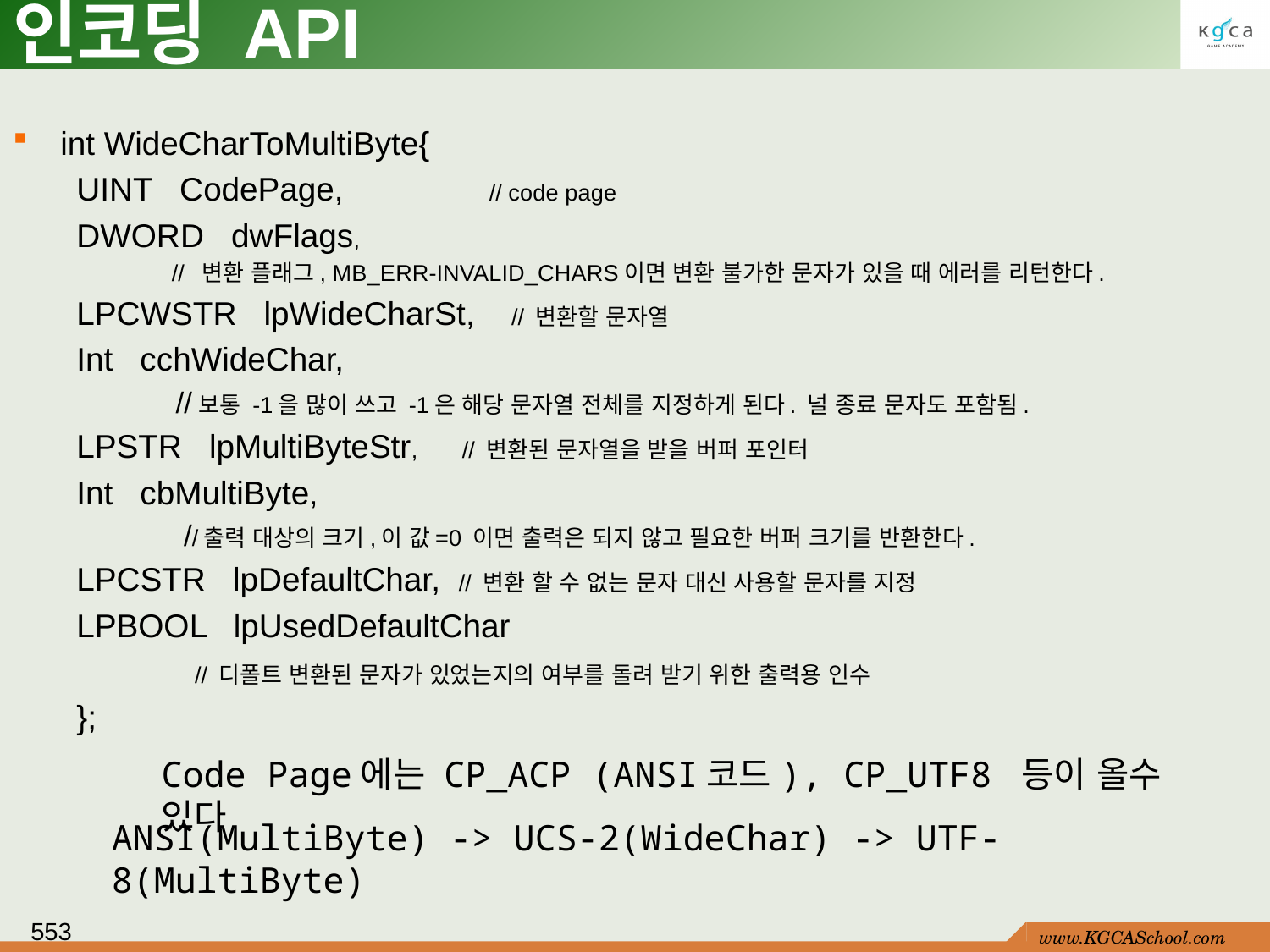

# 인코딩 API
int WideCharToMultiByte{
UINT   CodePage,                // code page
DWORD   dwFlags,
               //  변환 플래그, MB_ERR-INVALID_CHARS이면 변환 불가한 문자가 있을 때 에러를 리턴한다.
LPCWSTR   lpWideCharSt,    // 변환할 문자열
Int   cchWideChar,
            //보통 -1을 많이 쓰고 -1은 해당 문자열 전체를 지정하게 된다. 널 종료 문자도 포함됨.
LPSTR   lpMultiByteStr,       // 변환된 문자열을 받을 버퍼 포인터
Int   cbMultiByte,
             //출력 대상의 크기,이 값=0 이면 출력은 되지 않고 필요한 버퍼 크기를 반환한다.
LPCSTR   lpDefaultChar,  // 변환 할 수 없는 문자 대신 사용할 문자를 지정
LPBOOL   lpUsedDefaultChar
             // 디폴트 변환된 문자가 있었는지의 여부를 돌려 받기 위한 출력용 인수
};

Code Page에는 CP_ACP (ANSI코드), CP_UTF8 등이 올수 있다
ANSI(MultiByte) -> UCS-2(WideChar) -> UTF-8(MultiByte)
553